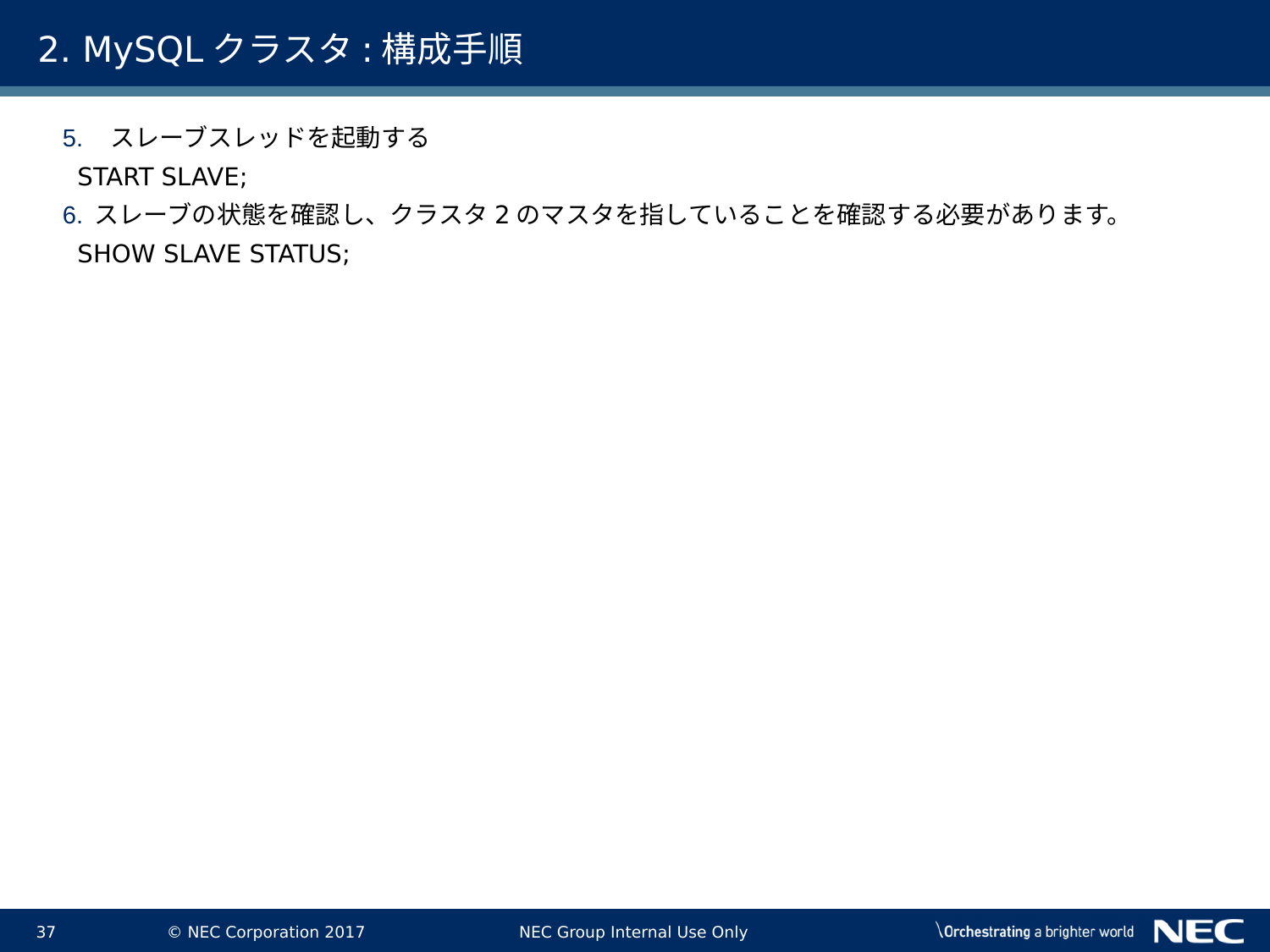

# 2. MySQLクラスタ:構成手順
スレーブスレッドを起動する
START SLAVE;
スレーブの状態を確認し、クラスタ2のマスタを指していることを確認する必要があります。
SHOW SLAVE STATUS;